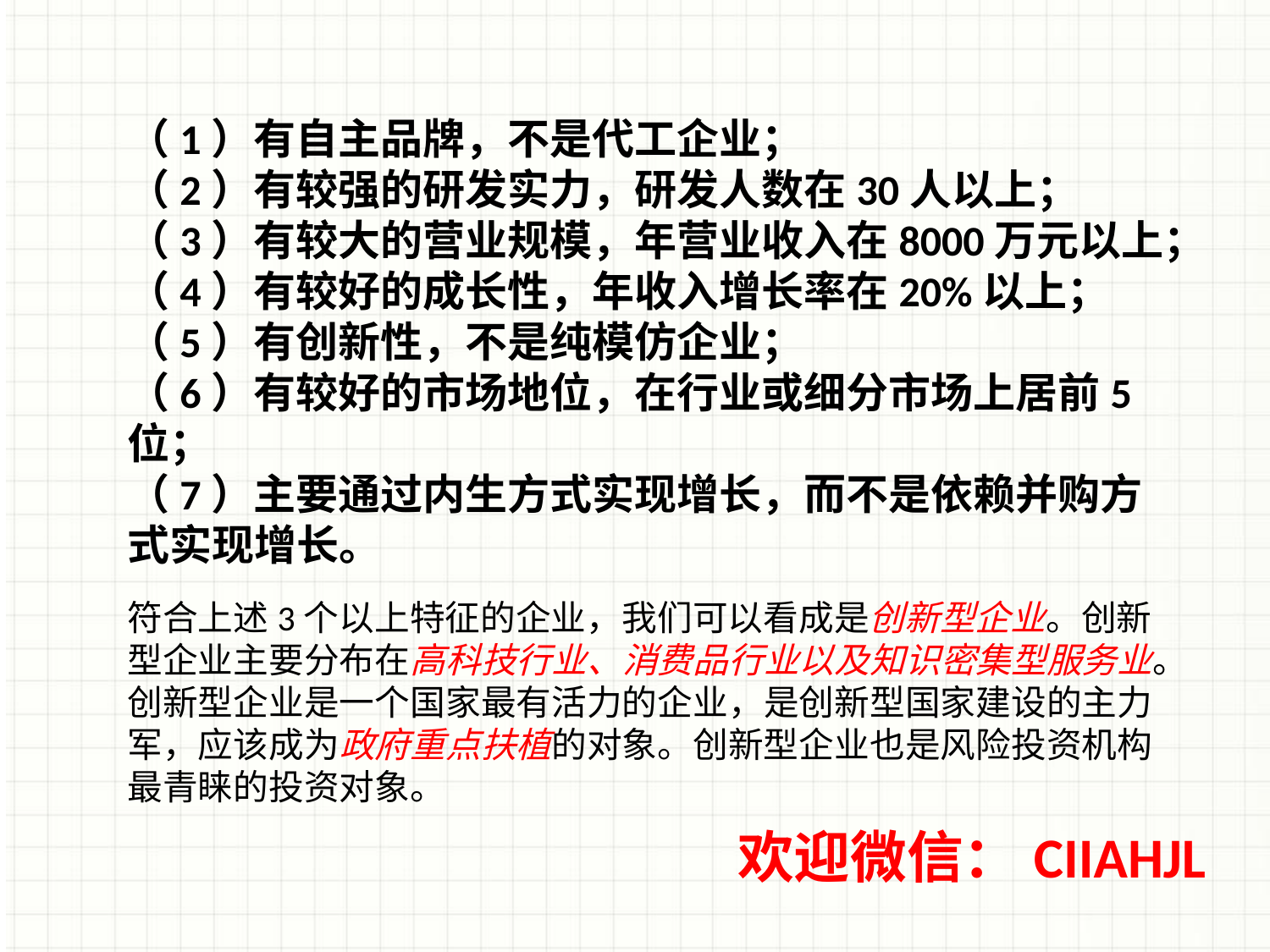

（1）有自主品牌，不是代工企业；
（2）有较强的研发实力，研发人数在30人以上；
（3）有较大的营业规模，年营业收入在8000万元以上；
（4）有较好的成长性，年收入增长率在20%以上；
（5）有创新性，不是纯模仿企业；
（6）有较好的市场地位，在行业或细分市场上居前5位；
（7）主要通过内生方式实现增长，而不是依赖并购方式实现增长。
符合上述3个以上特征的企业，我们可以看成是创新型企业。创新型企业主要分布在高科技行业、消费品行业以及知识密集型服务业。创新型企业是一个国家最有活力的企业，是创新型国家建设的主力军，应该成为政府重点扶植的对象。创新型企业也是风险投资机构最青睐的投资对象。
欢迎微信：CIIAHJL